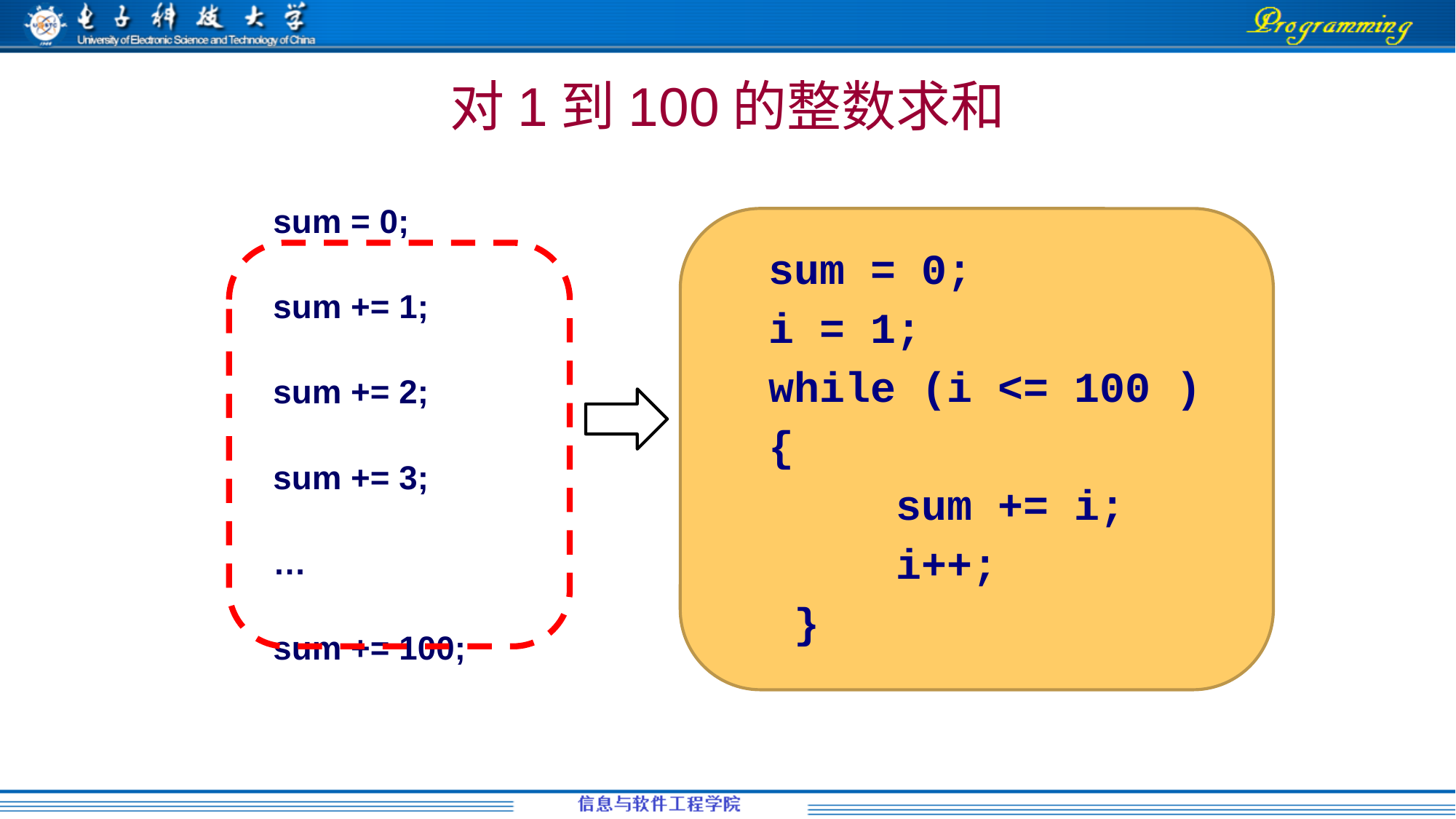

# 对1到100的整数求和
sum = 0;
sum += 1;
sum += 2;
sum += 3;
…
sum += 100;

sum = 0;
i = 1;
while (i <= 100 )
{
     sum += i;
     i++;
 }